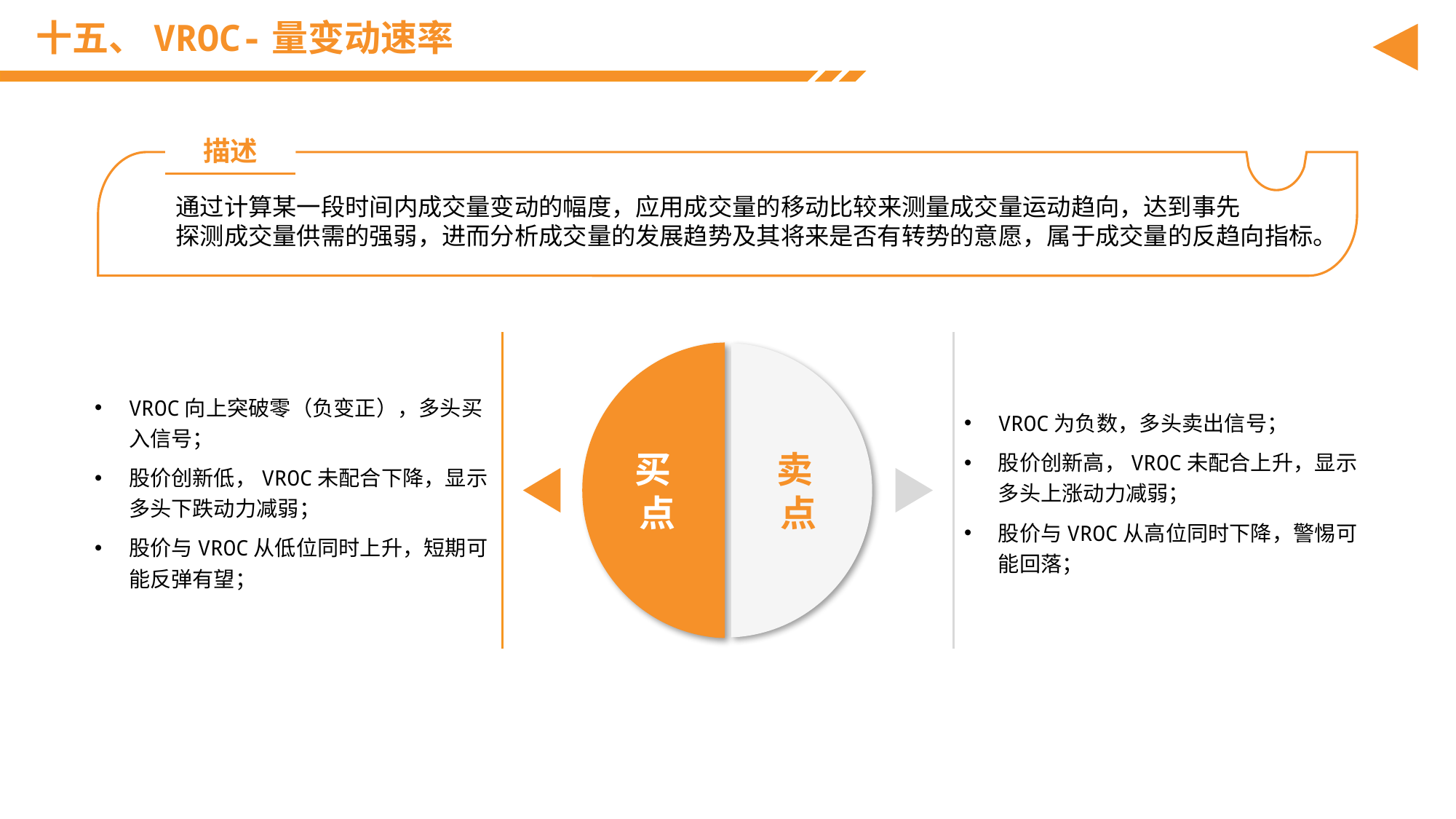

# 十五、VROC-量变动速率

描述

通过计算某一段时间内成交量变动的幅度，应用成交量的移动比较来测量成交量运动趋向，达到事先
探测成交量供需的强弱，进而分析成交量的发展趋势及其将来是否有转势的意愿，属于成交量的反趋向指标。
VROC向上突破零（负变正），多头买入信号；
股价创新低，VROC未配合下降，显示多头下跌动力减弱；
股价与VROC从低位同时上升，短期可能反弹有望；
VROC为负数，多头卖出信号；
股价创新高，VROC未配合上升，显示多头上涨动力减弱；
股价与VROC从高位同时下降，警惕可能回落；

买
点
卖
点